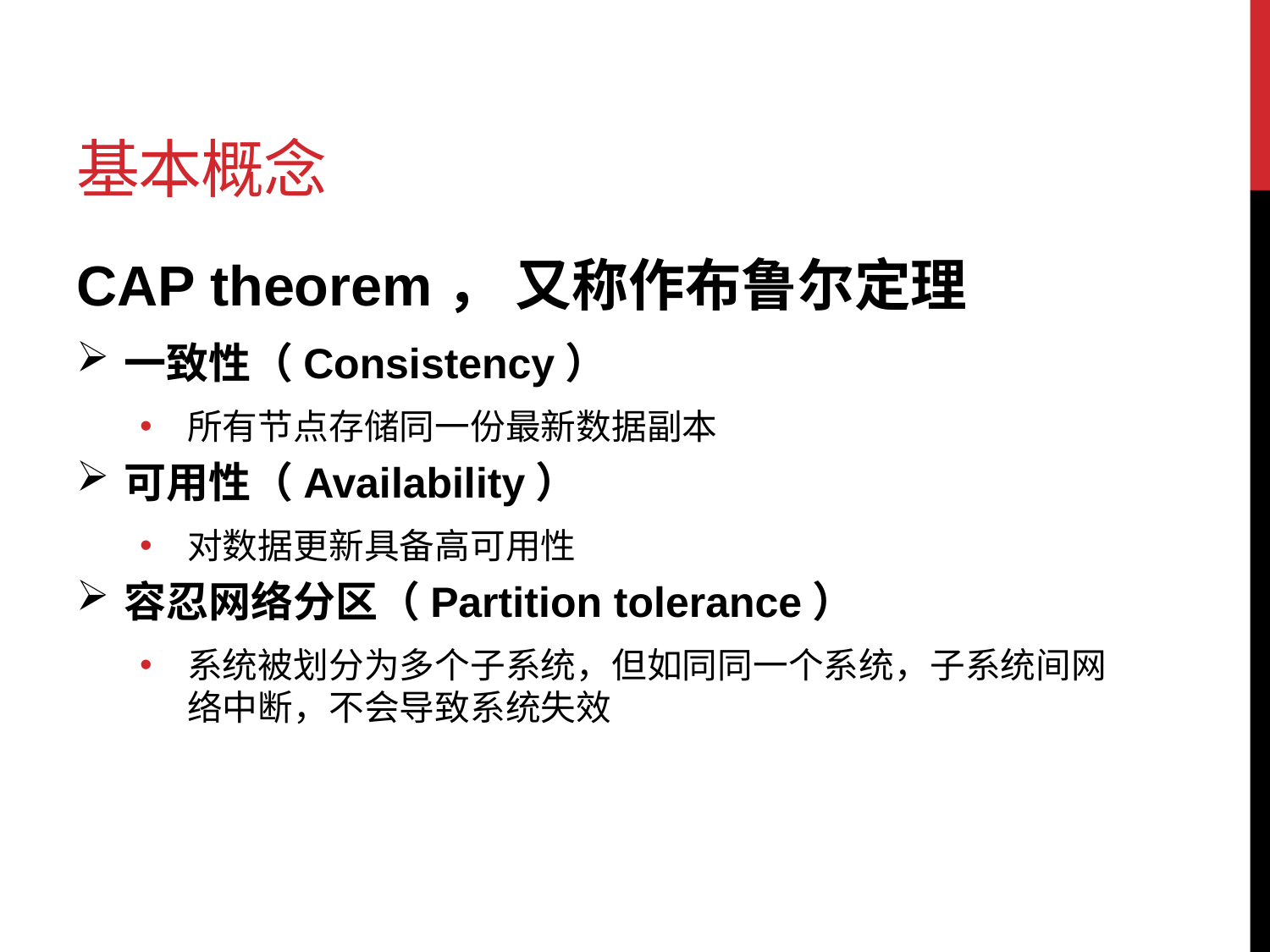

# 基本概念
CAP theorem， 又称作布鲁尔定理
一致性（Consistency）
所有节点存储同一份最新数据副本
可用性（Availability）
对数据更新具备高可用性
容忍网络分区（Partition tolerance）
系统被划分为多个子系统，但如同同一个系统，子系统间网络中断，不会导致系统失效